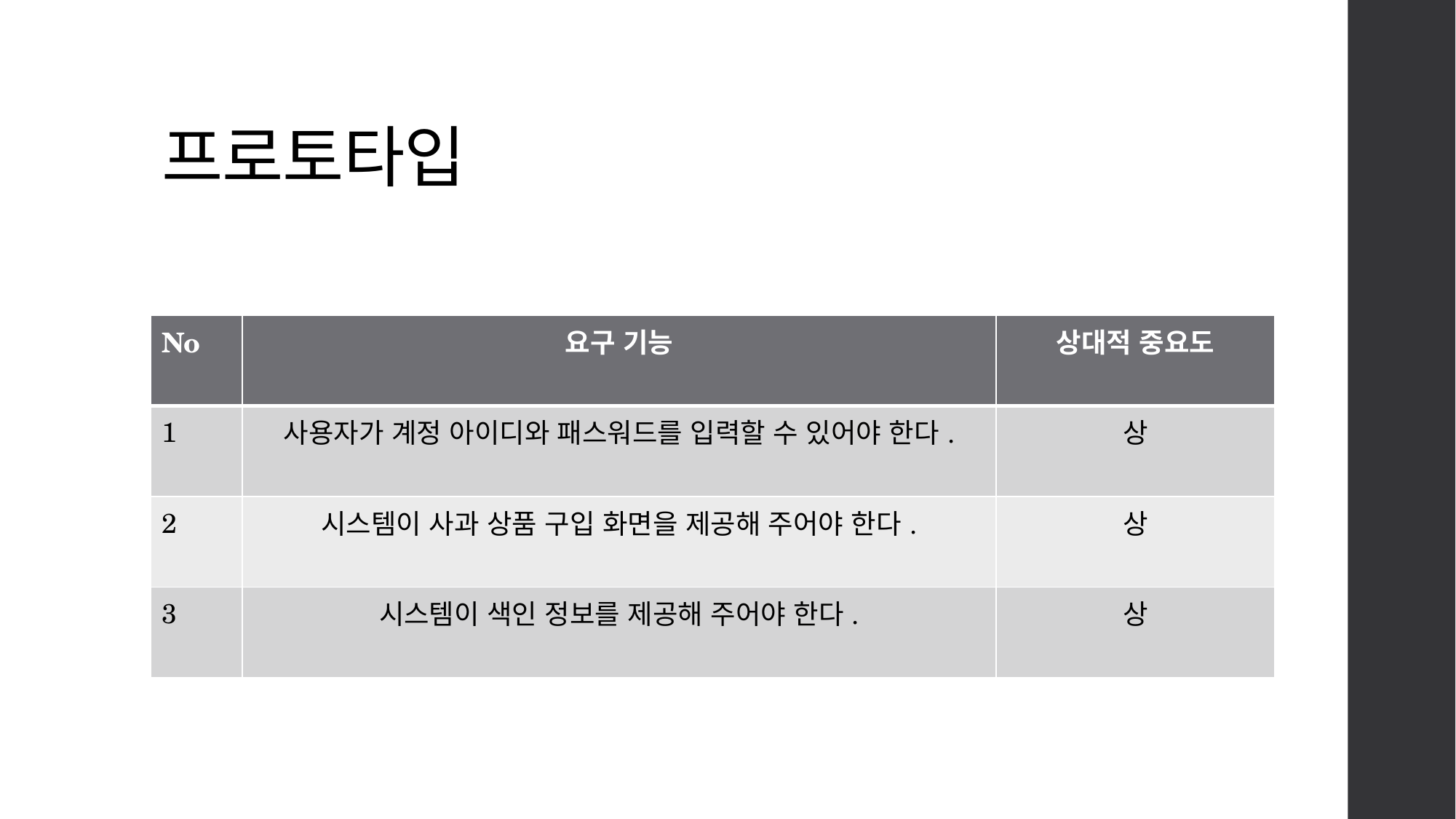

# 프로토타입
| No | 요구 기능 | 상대적 중요도 |
| --- | --- | --- |
| 1 | 사용자가 계정 아이디와 패스워드를 입력할 수 있어야 한다. | 상 |
| 2 | 시스템이 사과 상품 구입 화면을 제공해 주어야 한다. | 상 |
| 3 | 시스템이 색인 정보를 제공해 주어야 한다. | 상 |